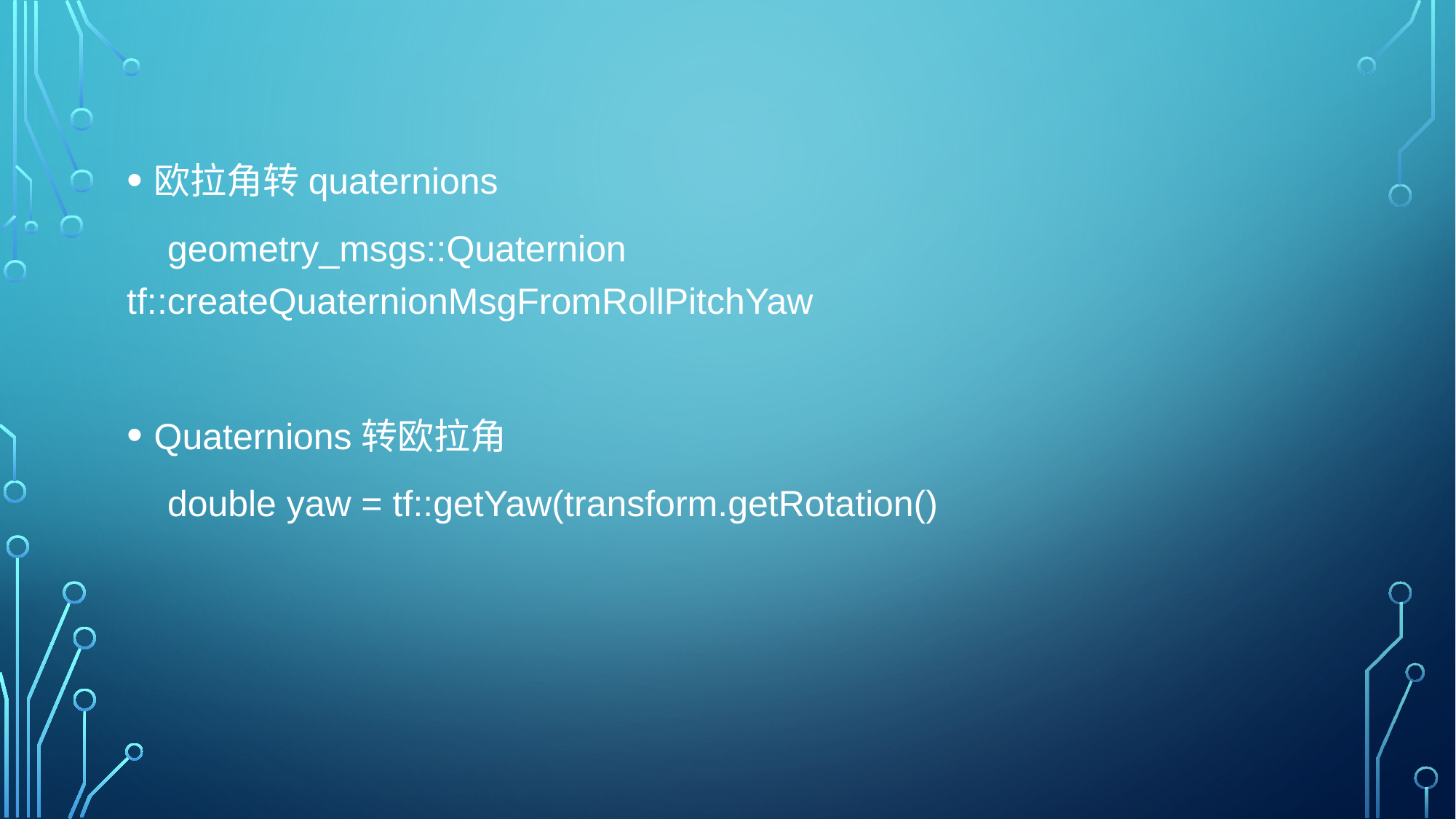

欧拉角转quaternions
    geometry_msgs::Quaternion tf::createQuaternionMsgFromRollPitchYaw

Quaternions转欧拉角
    double yaw = tf::getYaw(transform.getRotation()